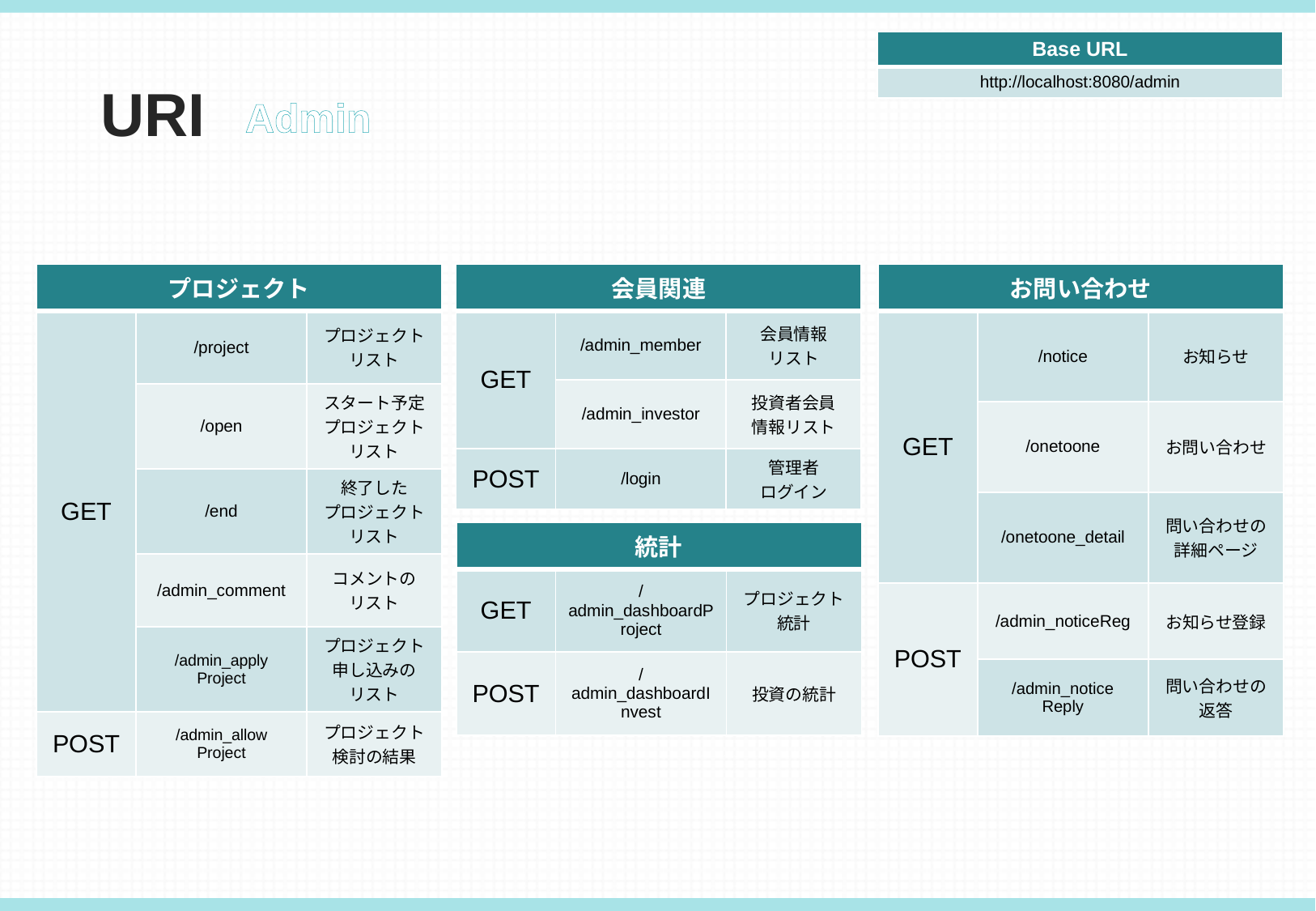

| Base URL |
| --- |
| http://localhost:8080/admin |
URI
Admin
| 会員関連 |  |  |
| --- | --- | --- |
| GET | /admin\_member | 会員情報 リスト |
|  | /admin\_investor | 投資者会員 情報リスト |
| POST | /login | 管理者 ログイン |
| お問い合わせ |  |  |
| --- | --- | --- |
| GET | /notice | お知らせ |
|  | /onetoone | お問い合わせ |
|  | /onetoone\_detail | 問い合わせの詳細ページ |
| POST | /admin\_noticeReg | お知らせ登録 |
|  | /admin\_notice Reply | 問い合わせの返答 |
| プロジェクト |  |  |
| --- | --- | --- |
| GET | /project | プロジェクト リスト |
|  | /open | スタート予定 プロジェクトリスト |
|  | /end | 終了した プロジェクトリスト |
|  | /admin\_comment | コメントの リスト |
|  | /admin\_apply Project | プロジェクト 申し込みの リスト |
| POST | /admin\_allow Project | プロジェクト 検討の結果 |
| 統計 |  |  |
| --- | --- | --- |
| GET | /admin\_dashboardProject | プロジェクト 統計 |
| POST | /admin\_dashboardInvest | 投資の統計 |